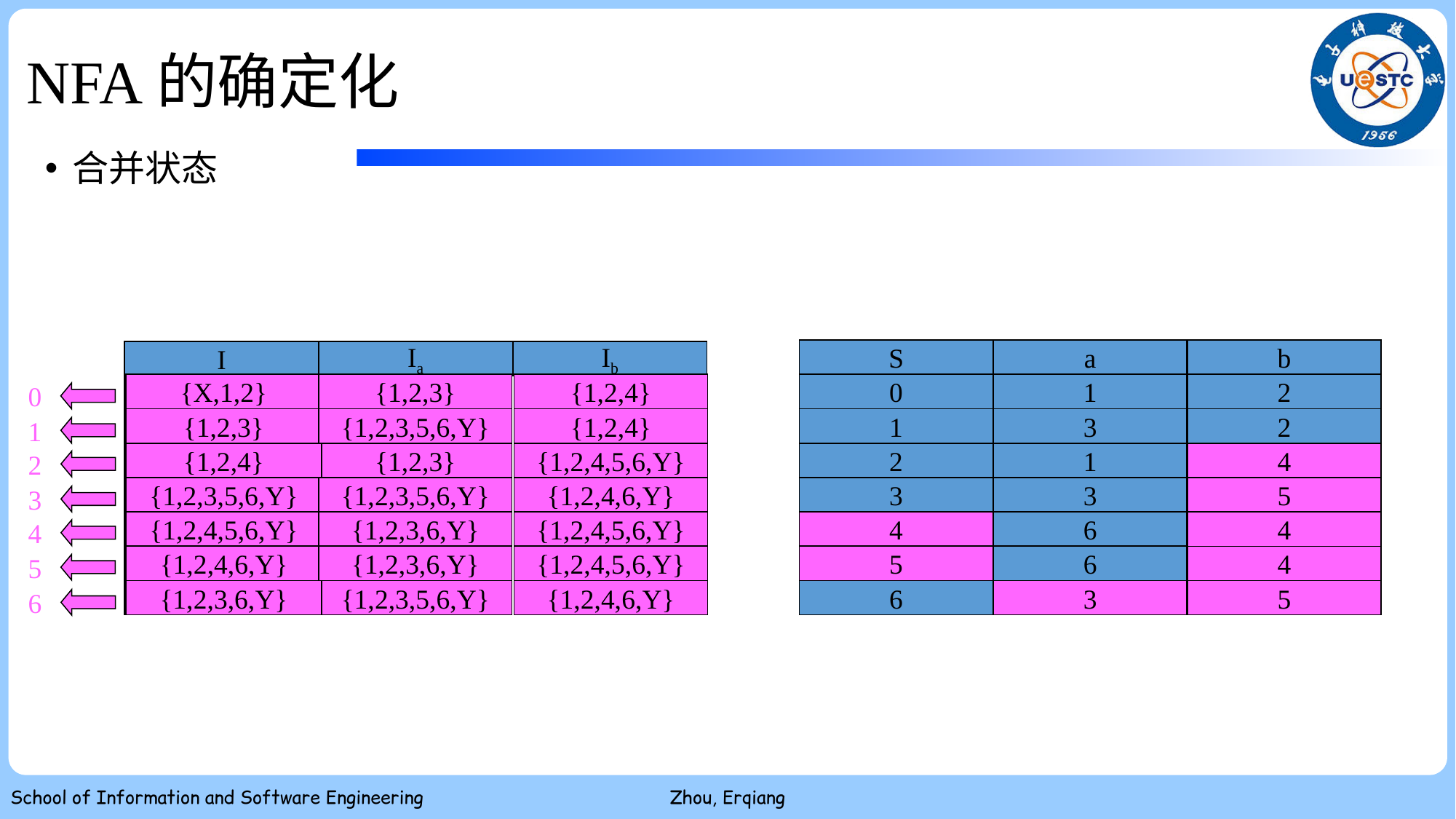

# NFA的确定化
合并状态
S
a
b
I
Ia
Ib
0
{X,1,2}

{X,1,2}
{1,2,3}
{1,2,4}
{1,2,3}
{1,2,4}

0
0

1
1

2
2
1
{1,2,3}

{1,2,3}
{1,2,3,5,6,Y}
{1,2,3,5,6,Y}
{1,2,4}
{1,2,4}

1
1

3
3

2
2
2
{1,2,4}

{1,2,4}
{1,2,3}
{1,2,4,5,6,Y}
{1,2,3}
{1,2,4,5,6,Y}

2
2

1
1

4
4
3
{1,2,3,5,6,Y}

{1,2,3,5,6,Y}
{1,2,3,5,6,Y}
{1,2,4,6,Y}
{1,2,3,5,6,Y}
{1,2,4,6,Y}

3
3

3
3

5
5
4
{1,2,4,5,6,Y}

{1,2,4,5,6,Y}
{1,2,3,6,Y}
{1,2,3,6,Y}
{1,2,4,5,6,Y}
{1,2,4,5,6,Y}
4
4
6
6
4

4
5
{1,2,4,6,Y}

{1,2,4,6,Y}
{1,2,3,6,Y}
{1,2,4,5,6,Y}
{1,2,3,6,Y}
{1,2,4,5,6,Y}

5
5

6
6

4
4
{1,2,3,6,Y}
{1,2,3,5,6,Y}
{1,2,3,5,6,Y}
{1,2,4,6,Y}
{1,2,4,6,Y}

6
6

3
3

5
5
6
{1,2,3,6,Y}

School of Information and Software Engineering
Zhou, Erqiang
16